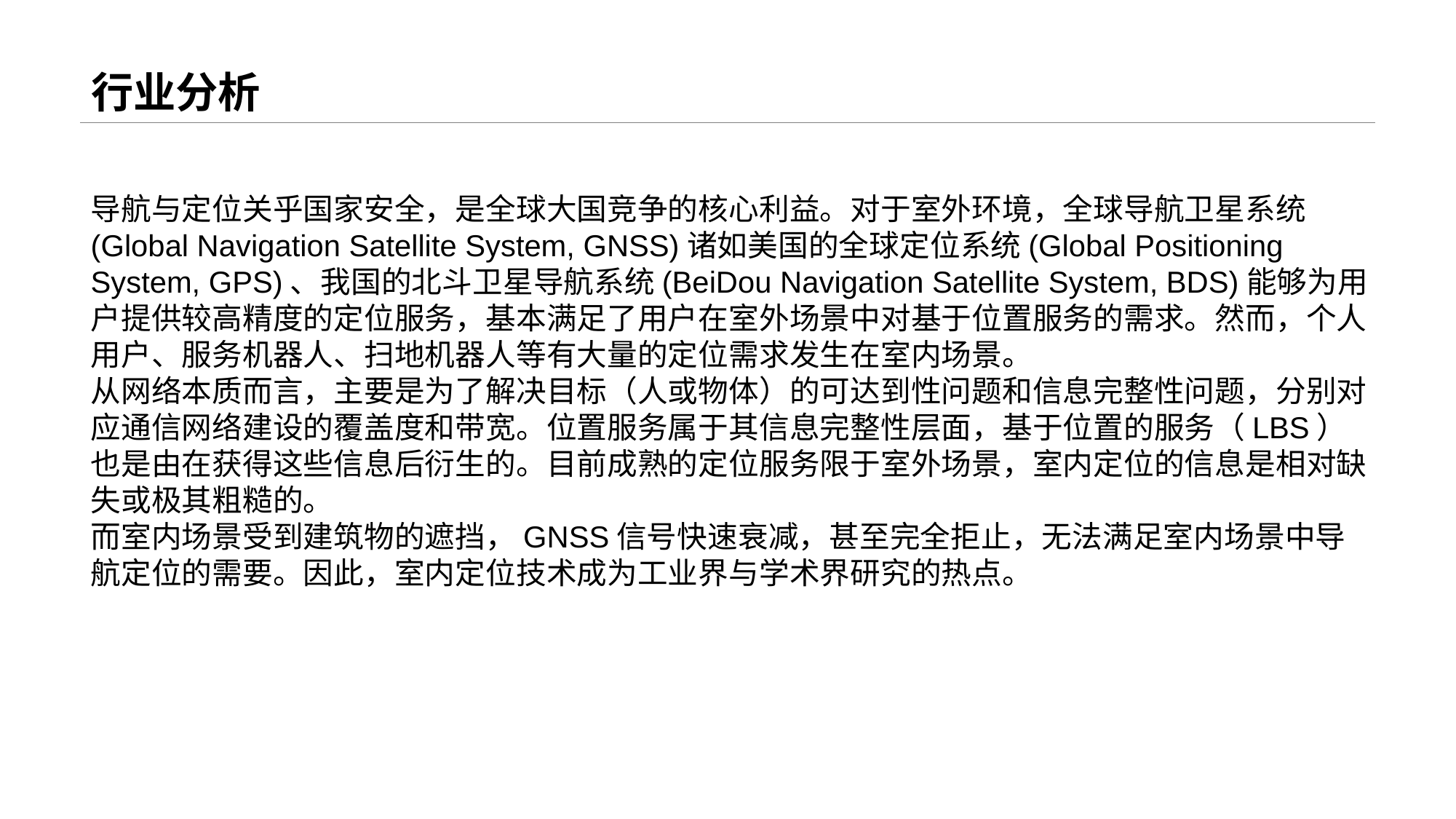

# 行业分析
导航与定位关乎国家安全，是全球大国竞争的核心利益。对于室外环境，全球导航卫星系统(Global Navigation Satellite System, GNSS)诸如美国的全球定位系统(Global Positioning System, GPS)、我国的北斗卫星导航系统(BeiDou Navigation Satellite System, BDS)能够为用户提供较高精度的定位服务，基本满足了用户在室外场景中对基于位置服务的需求。然而，个人用户、服务机器人、扫地机器人等有大量的定位需求发生在室内场景。
从网络本质而言，主要是为了解决目标（人或物体）的可达到性问题和信息完整性问题，分别对应通信网络建设的覆盖度和带宽。位置服务属于其信息完整性层面，基于位置的服务（LBS）也是由在获得这些信息后衍生的。目前成熟的定位服务限于室外场景，室内定位的信息是相对缺失或极其粗糙的。
而室内场景受到建筑物的遮挡，GNSS信号快速衰减，甚至完全拒止，无法满足室内场景中导航定位的需要。因此，室内定位技术成为工业界与学术界研究的热点。